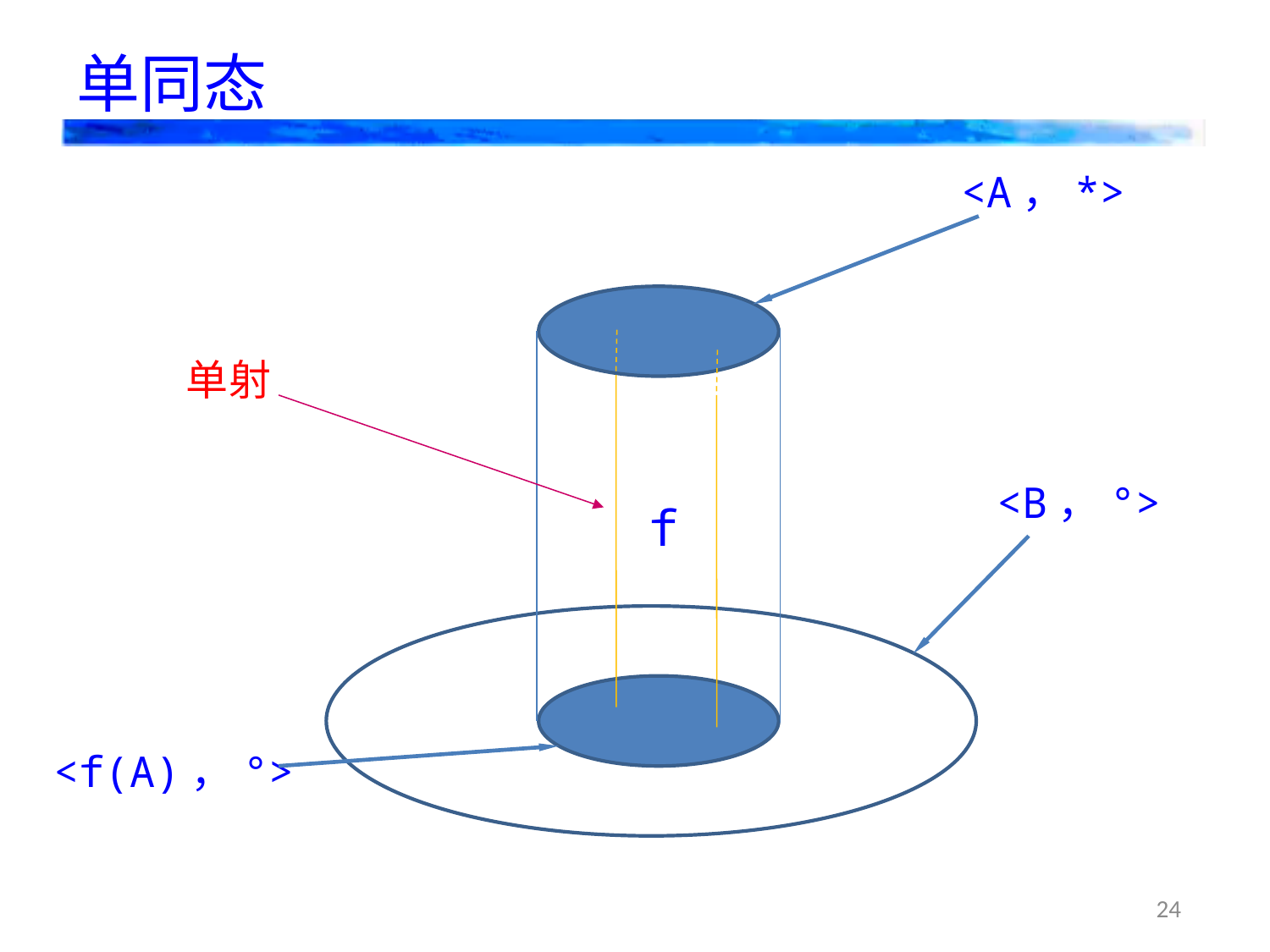

# 单同态
<A，*>

<B，°>
f

<f(A)，°>
单射
24